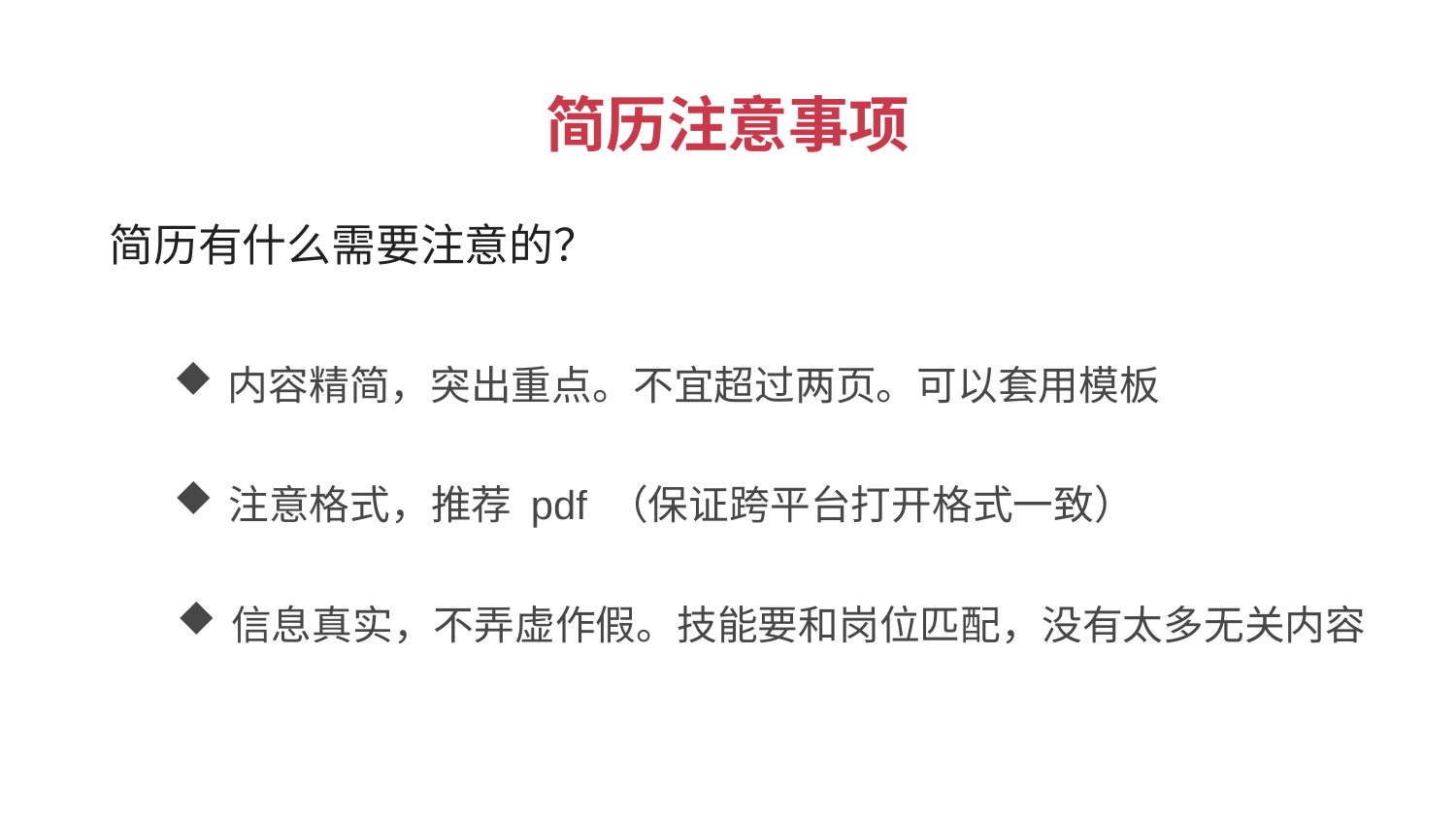

简历注意事项
 简历有什么需要注意的？
内容精简，突出重点。不宜超过两页。可以套用模板
注意格式，推荐 pdf （保证跨平台打开格式一致）
信息真实，不弄虚作假。技能要和岗位匹配，没有太多无关内容